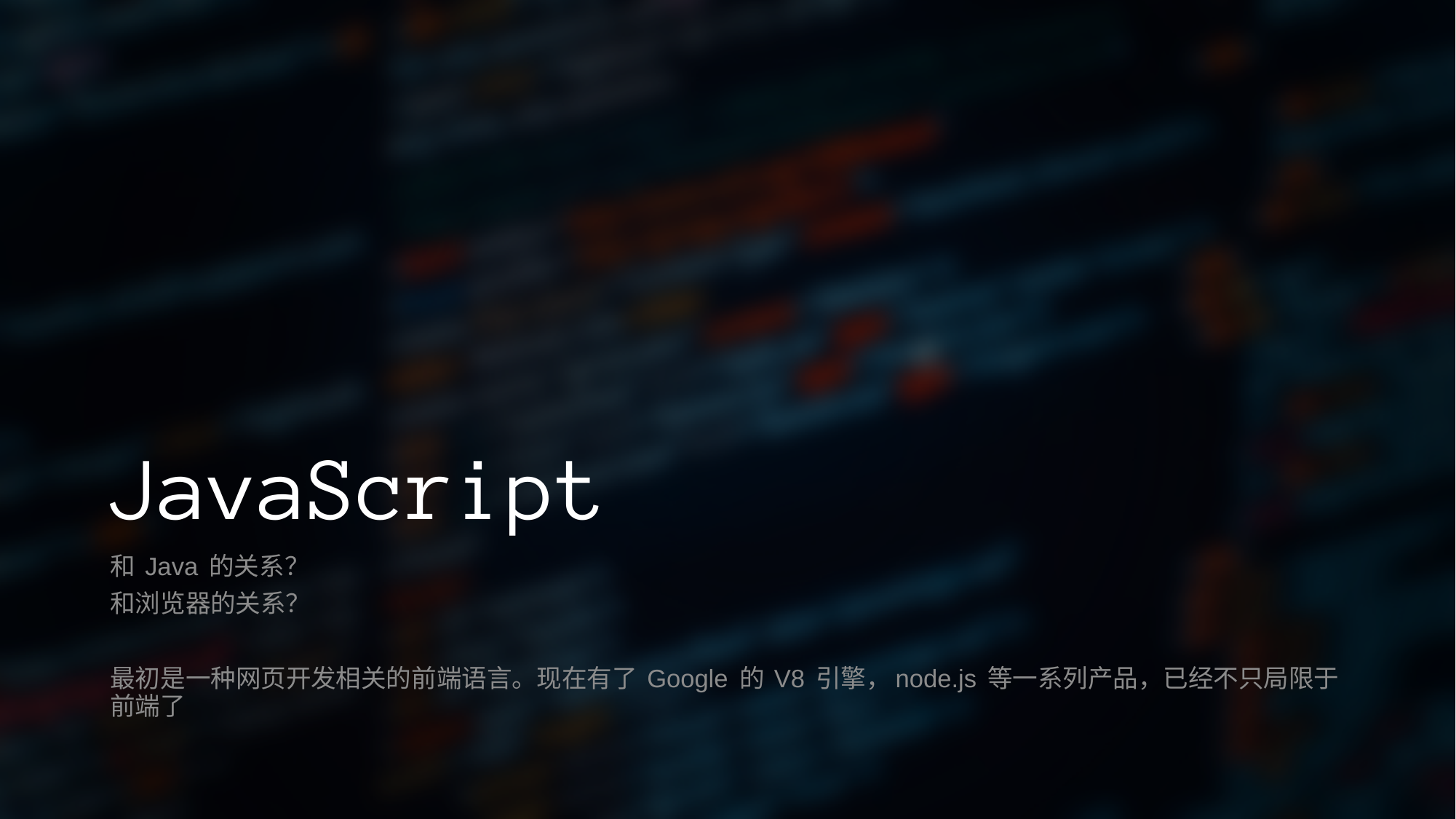

# JavaScript
和 Java 的关系？
和浏览器的关系？

最初是一种网页开发相关的前端语言。现在有了 Google 的 V8 引擎，node.js 等一系列产品，已经不只局限于前端了